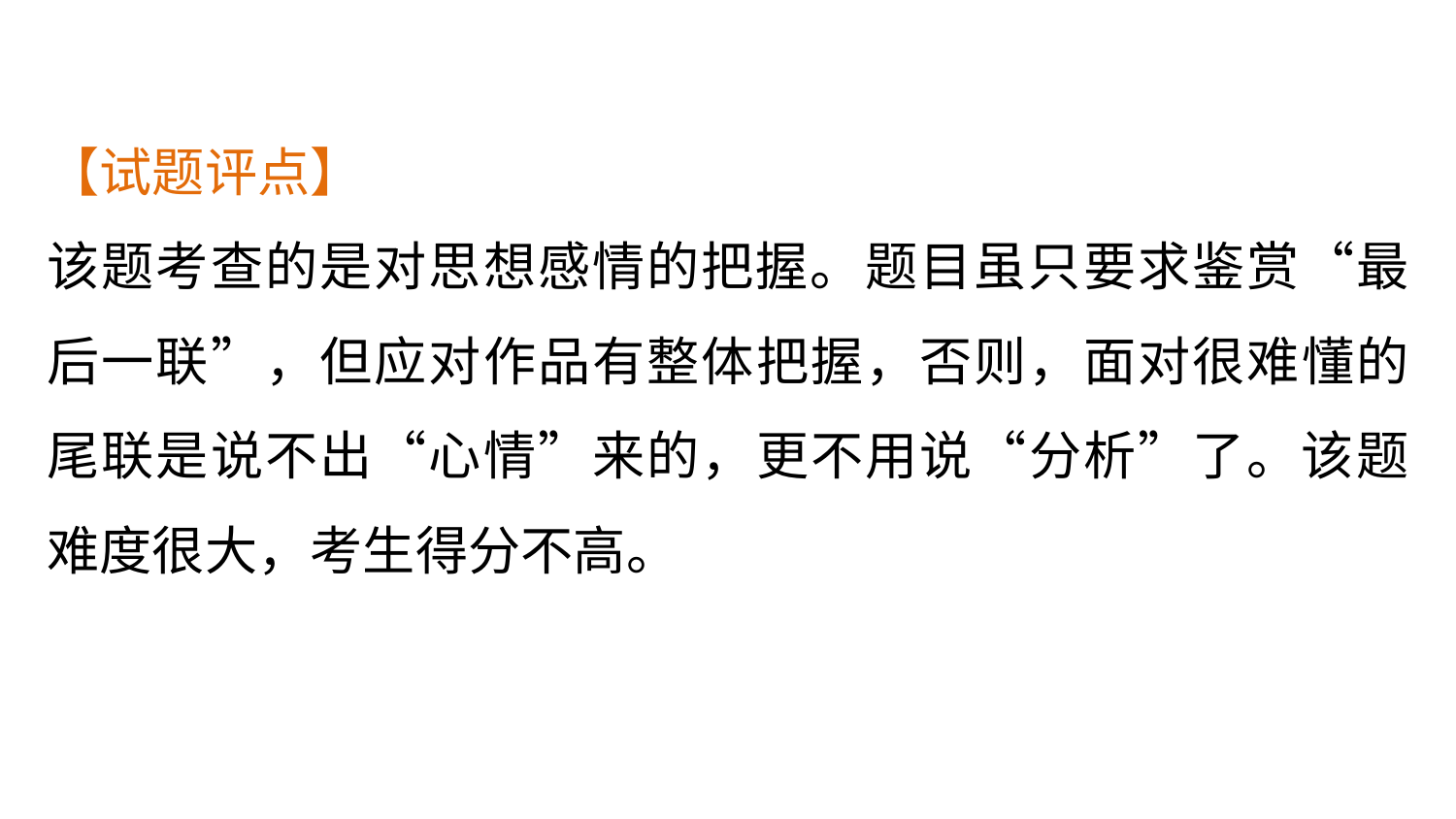

【试题评点】
该题考查的是对思想感情的把握。题目虽只要求鉴赏“最后一联”，但应对作品有整体把握，否则，面对很难懂的尾联是说不出“心情”来的，更不用说“分析”了。该题难度很大，考生得分不高。